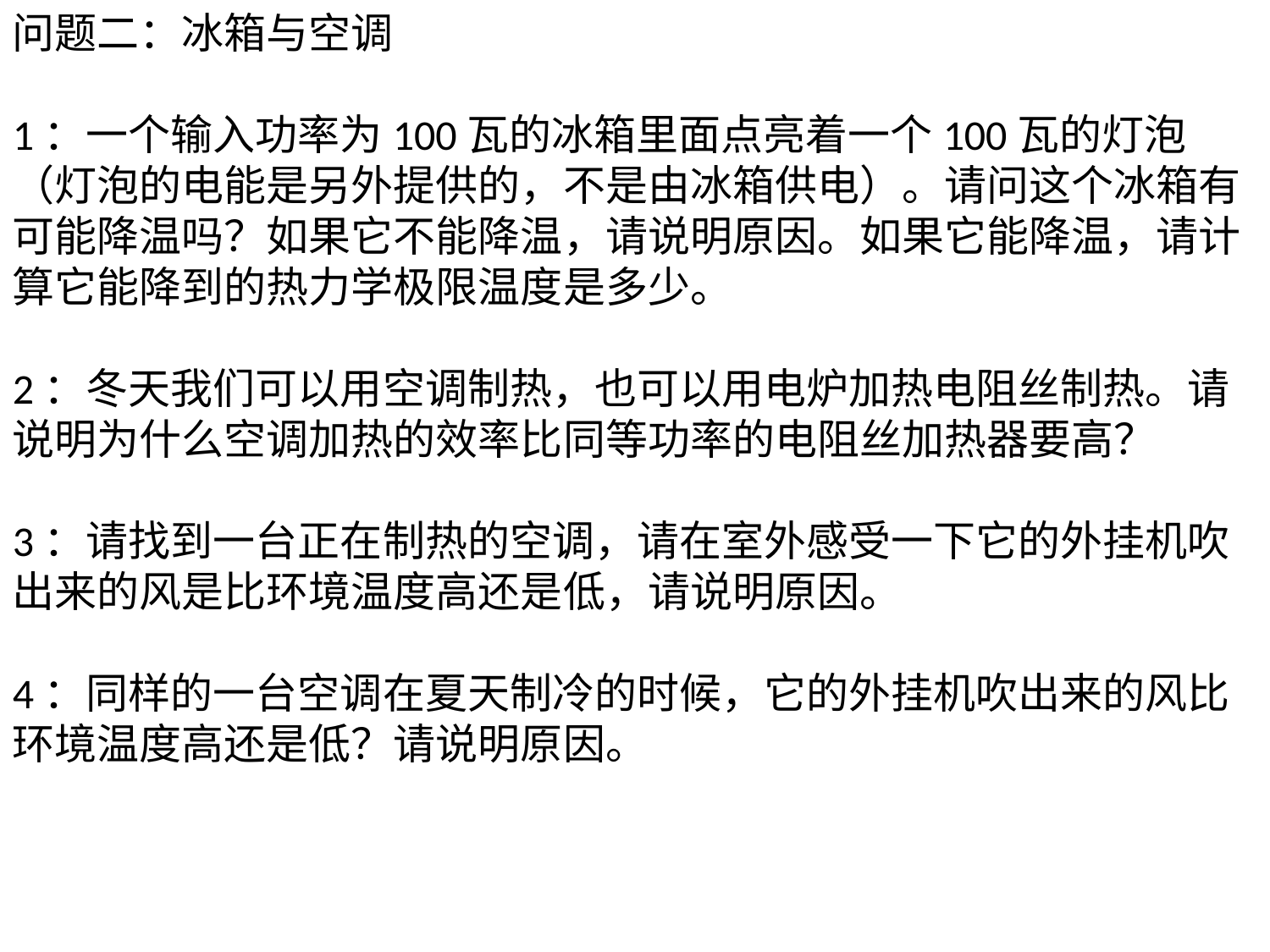

问题二：冰箱与空调

1：一个输入功率为100瓦的冰箱里面点亮着一个100瓦的灯泡（灯泡的电能是另外提供的，不是由冰箱供电）。请问这个冰箱有可能降温吗？如果它不能降温，请说明原因。如果它能降温，请计算它能降到的热力学极限温度是多少。

2：冬天我们可以用空调制热，也可以用电炉加热电阻丝制热。请说明为什么空调加热的效率比同等功率的电阻丝加热器要高？

3：请找到一台正在制热的空调，请在室外感受一下它的外挂机吹出来的风是比环境温度高还是低，请说明原因。

4：同样的一台空调在夏天制冷的时候，它的外挂机吹出来的风比环境温度高还是低？请说明原因。